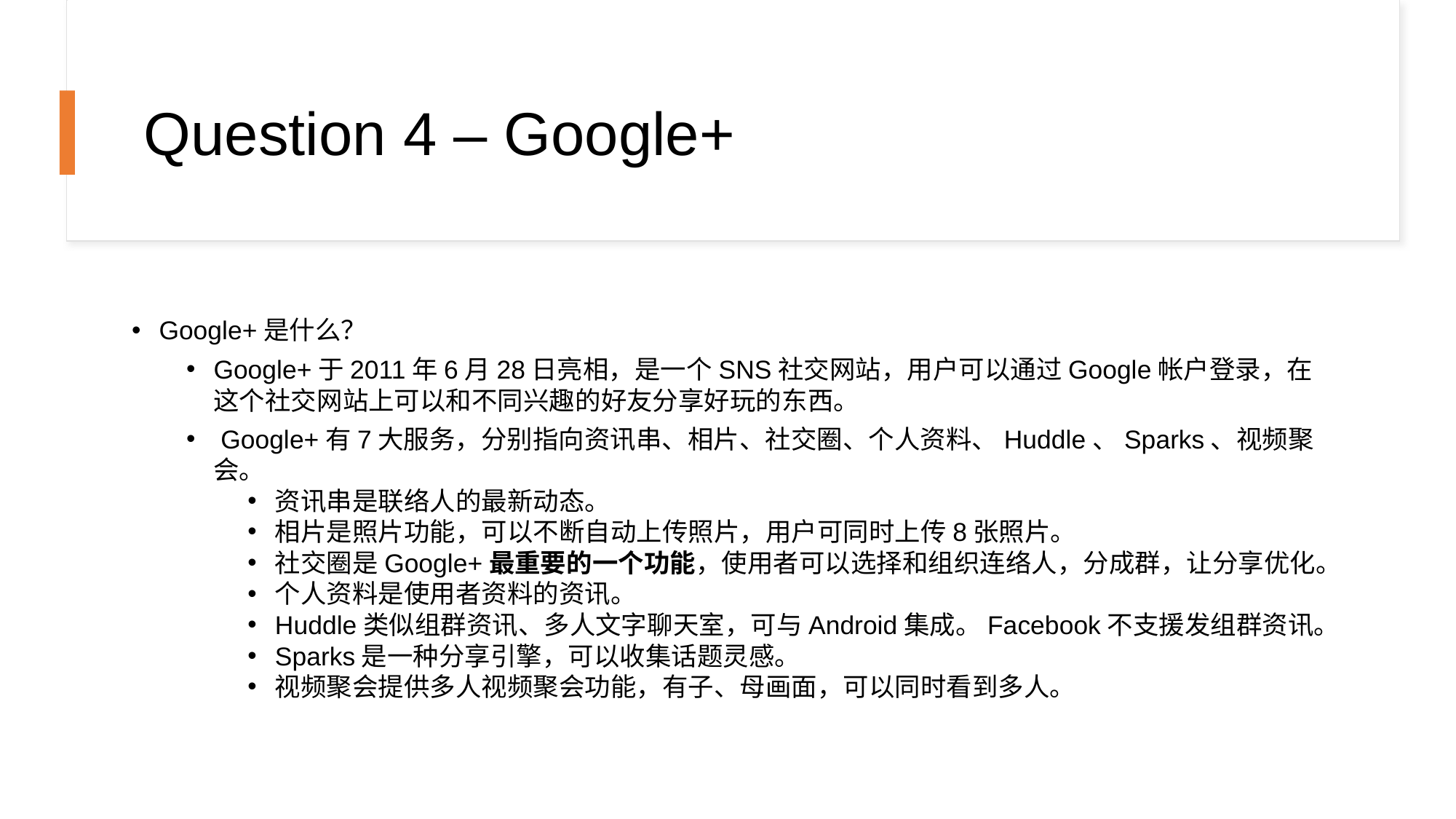

Question 4 – Google+

Google+是什么？
Google+于2011年6月28日亮相，是一个SNS社交网站，用户可以通过Google帐户登录，在这个社交网站上可以和不同兴趣的好友分享好玩的东西。
 Google+有7大服务，分别指向资讯串、相片、社交圈、个人资料、Huddle、Sparks、视频聚会。
资讯串是联络人的最新动态。
相片是照片功能，可以不断自动上传照片，用户可同时上传8张照片。
社交圈是Google+最重要的一个功能，使用者可以选择和组织连络人，分成群，让分享优化。
个人资料是使用者资料的资讯。
Huddle类似组群资讯、多人文字聊天室，可与Android集成。Facebook不支援发组群资讯。
Sparks是一种分享引擎，可以收集话题灵感。
视频聚会提供多人视频聚会功能，有子、母画面，可以同时看到多人。